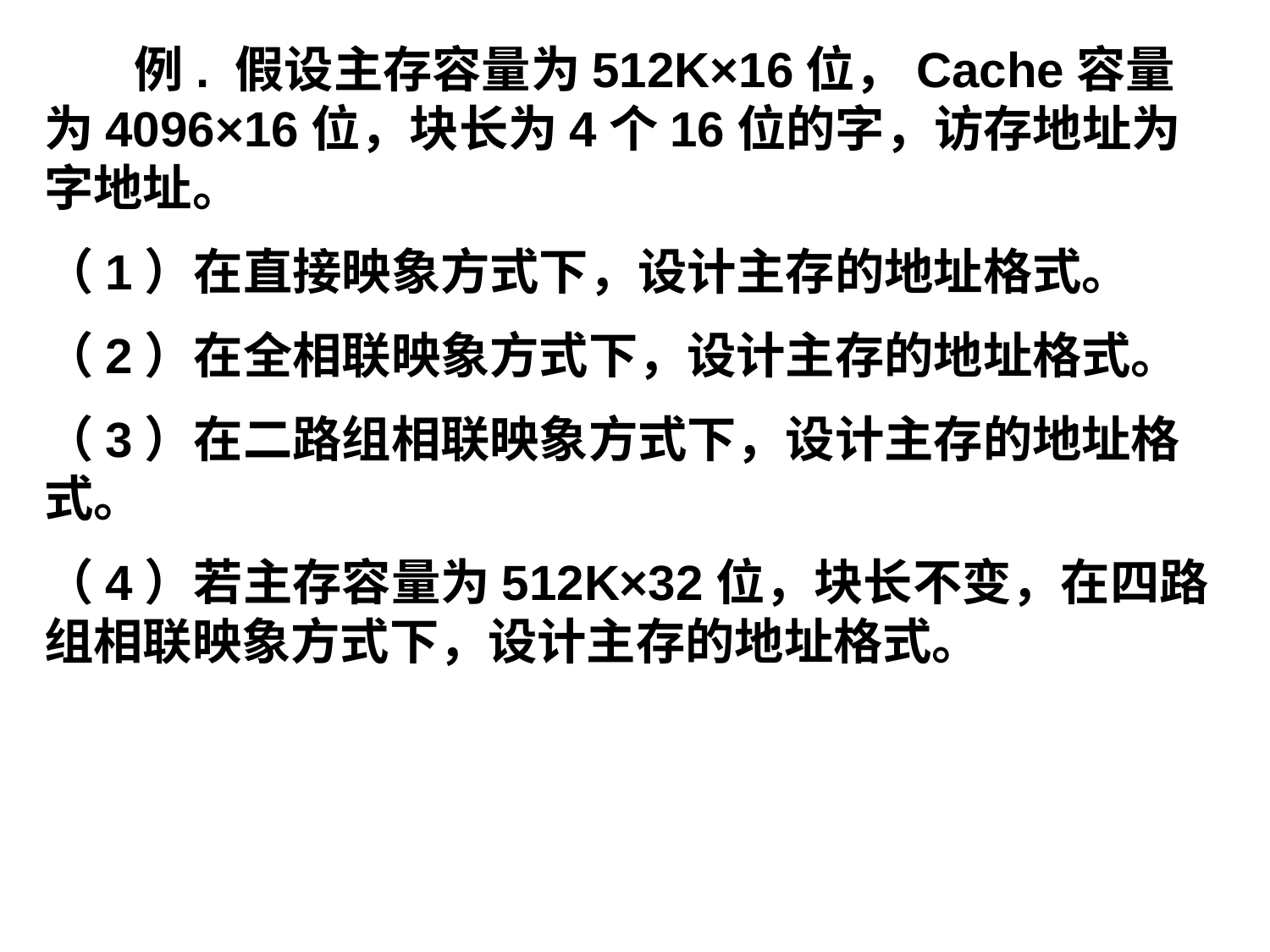

例. 假设主存容量为512K×16位，Cache容量为4096×16位，块长为4个16位的字，访存地址为字地址。
（1）在直接映象方式下，设计主存的地址格式。
（2）在全相联映象方式下，设计主存的地址格式。
（3）在二路组相联映象方式下，设计主存的地址格式。
（4）若主存容量为512K×32位，块长不变，在四路组相联映象方式下，设计主存的地址格式。